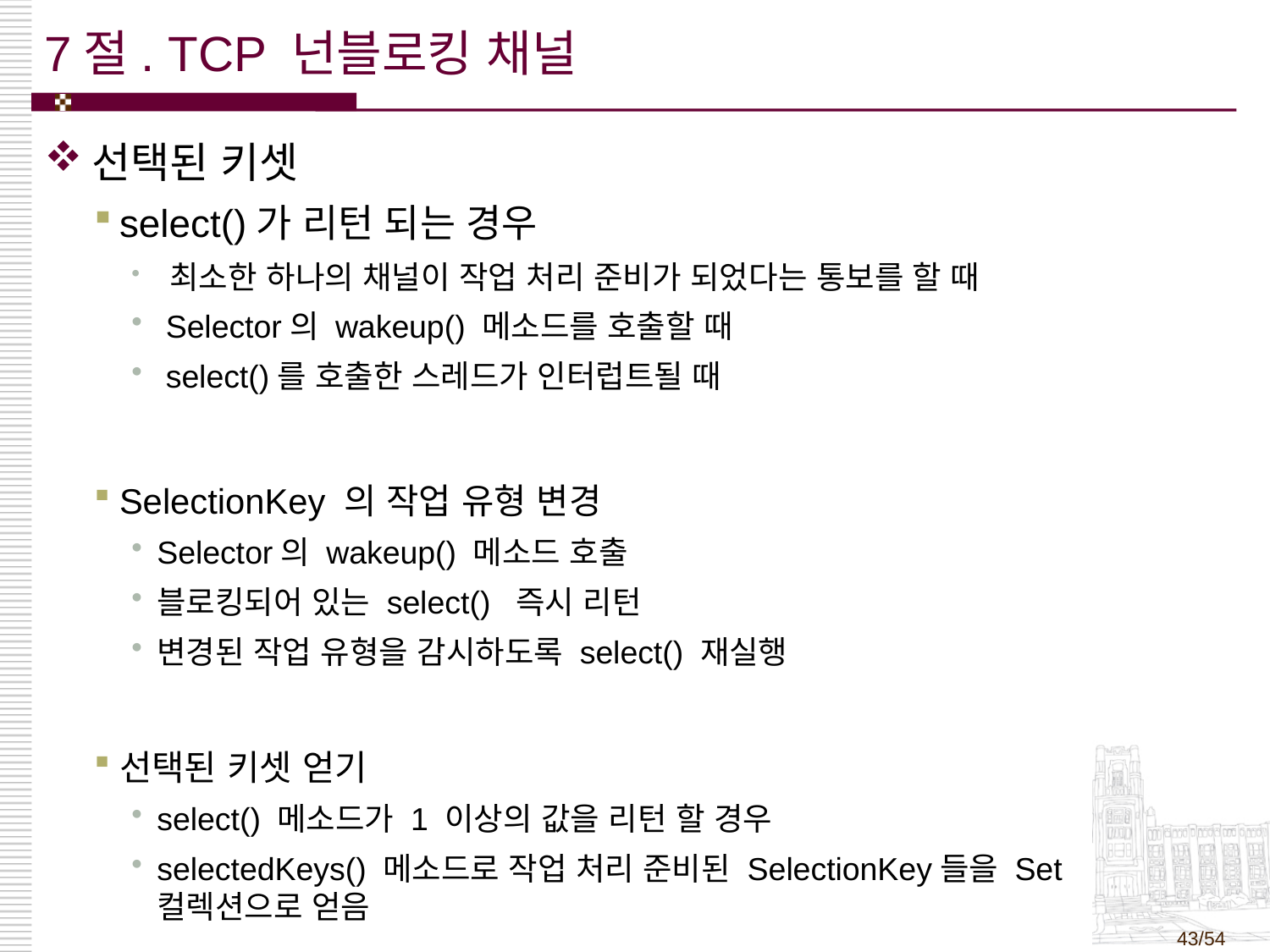

# 7절. TCP 넌블로킹 채널
선택된 키셋
select()가 리턴 되는 경우
 최소한 하나의 채널이 작업 처리 준비가 되었다는 통보를 할 때
 Selector의 wakeup() 메소드를 호출할 때
 select()를 호출한 스레드가 인터럽트될 때

SelectionKey 의 작업 유형 변경
Selector의 wakeup() 메소드 호출
블로킹되어 있는 select()  즉시 리턴
변경된 작업 유형을 감시하도록 select() 재실행

선택된 키셋 얻기
select() 메소드가 1 이상의 값을 리턴 할 경우
selectedKeys() 메소드로 작업 처리 준비된 SelectionKey들을 Set  컬렉션으로 얻음